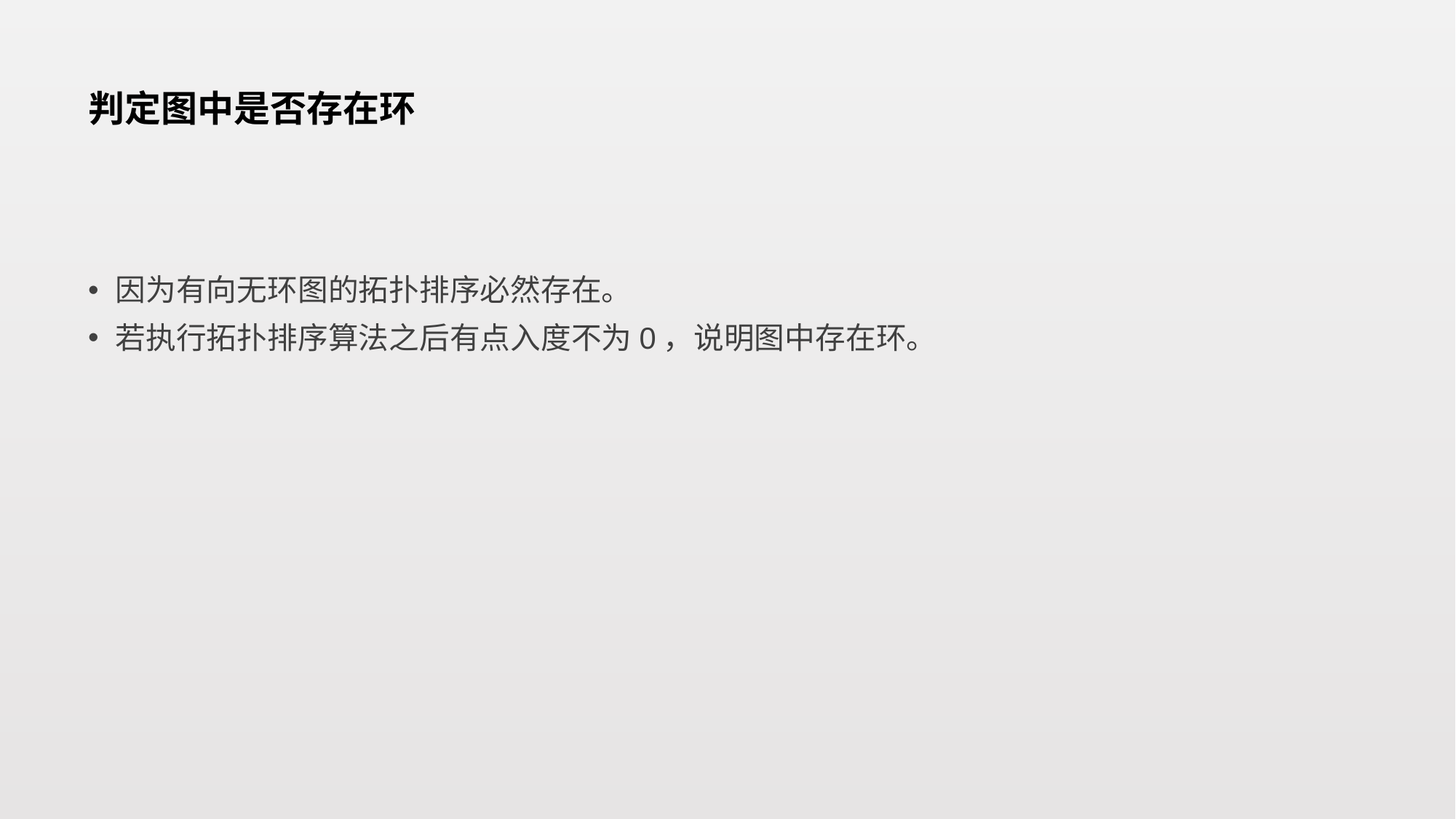

# 判定图中是否存在环

因为有向无环图的拓扑排序必然存在。
若执行拓扑排序算法之后有点入度不为0，说明图中存在环。